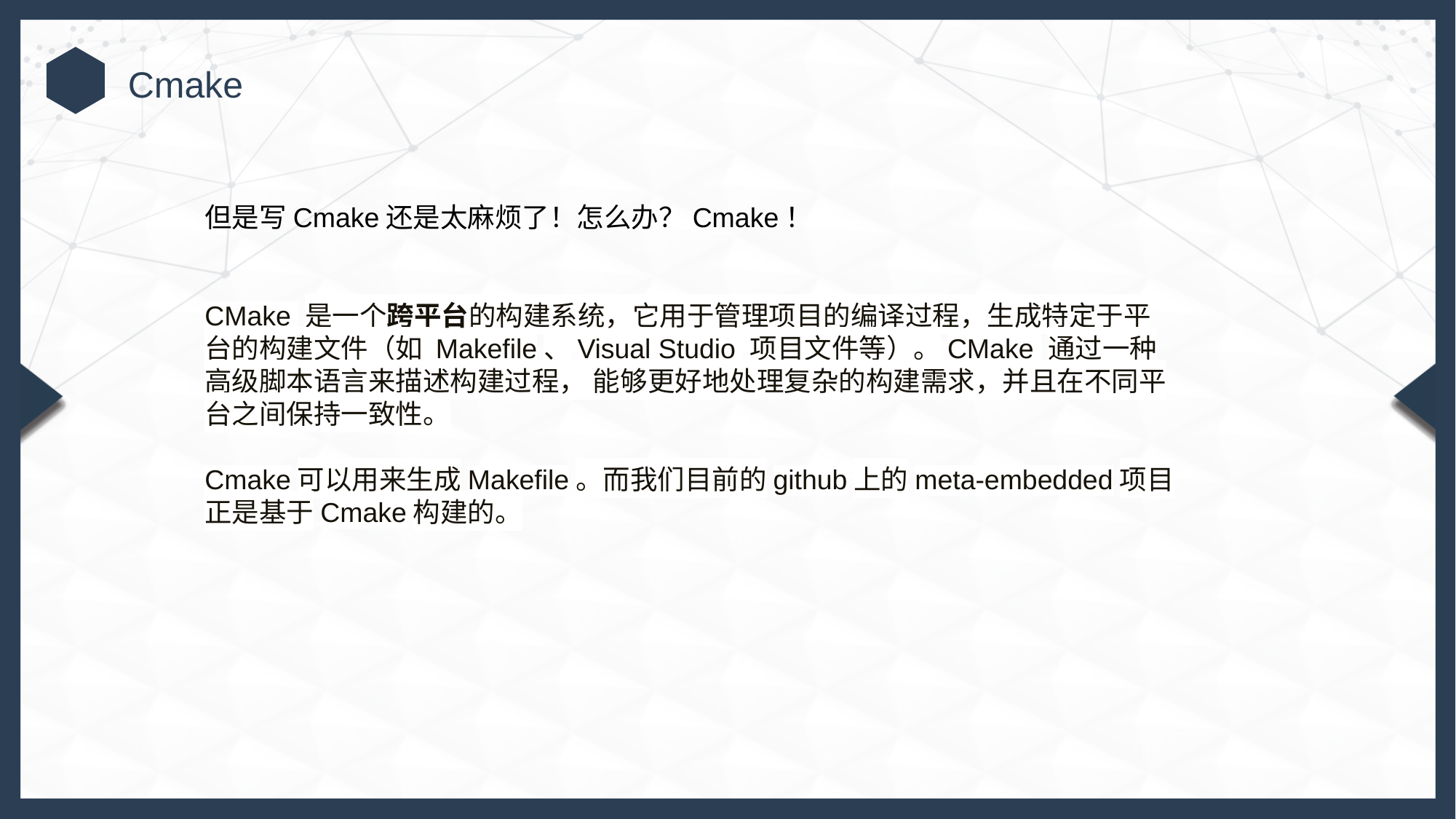

Cmake
但是写Cmake还是太麻烦了！怎么办？Cmake！

CMake 是一个跨平台的构建系统，它用于管理项目的编译过程，生成特定于平台的构建文件（如 Makefile、Visual Studio 项目文件等）。CMake 通过一种高级脚本语言来描述构建过程， 能够更好地处理复杂的构建需求，并且在不同平台之间保持一致性。

Cmake可以用来生成Makefile。而我们目前的github上的meta-embedded项目正是基于Cmake构建的。